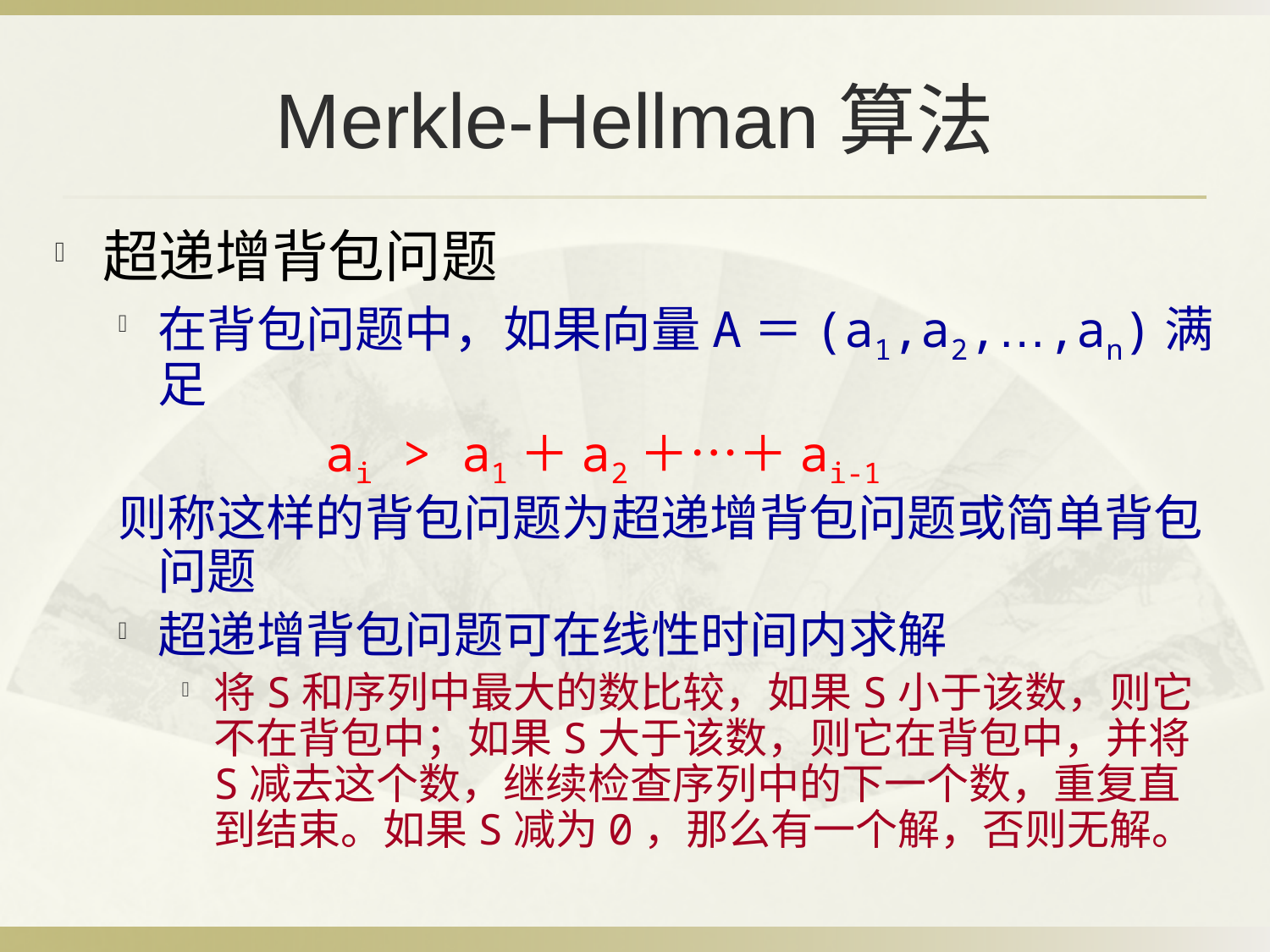

# Merkle-Hellman算法
超递增背包问题
在背包问题中，如果向量A＝(a1,a2,…,an)满足
       ai > a1＋a2＋…＋ai-1
则称这样的背包问题为超递增背包问题或简单背包问题
超递增背包问题可在线性时间内求解
将S和序列中最大的数比较，如果S小于该数，则它不在背包中；如果S大于该数，则它在背包中，并将S减去这个数，继续检查序列中的下一个数，重复直到结束。如果S减为0，那么有一个解，否则无解。